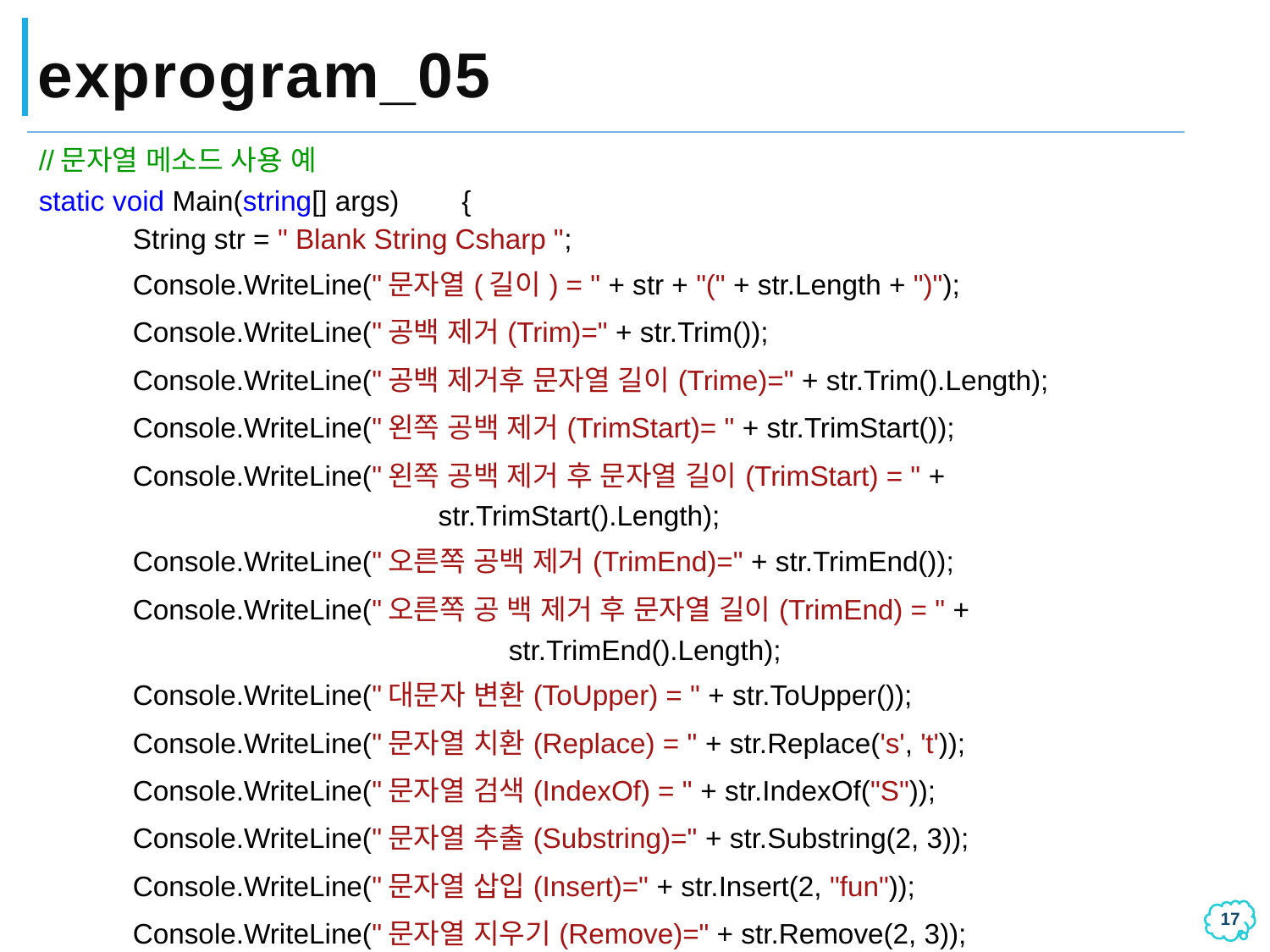

# exprogram_05
| //문자열 메소드 사용 예 static void Main(string[] args) { String str = " Blank String Csharp "; Console.WriteLine("문자열(길이) = " + str + "(" + str.Length + ")"); Console.WriteLine("공백 제거(Trim)=" + str.Trim()); Console.WriteLine("공백 제거후 문자열 길이(Trime)=" + str.Trim().Length); Console.WriteLine("왼쪽 공백 제거(TrimStart)= " + str.TrimStart()); Console.WriteLine("왼쪽 공백 제거 후 문자열 길이(TrimStart) = " + str.TrimStart().Length); Console.WriteLine("오른쪽 공백 제거(TrimEnd)=" + str.TrimEnd()); Console.WriteLine("오른쪽 공 백 제거 후 문자열 길이(TrimEnd) = " + str.TrimEnd().Length); Console.WriteLine("대문자 변환(ToUpper) = " + str.ToUpper()); Console.WriteLine("문자열 치환(Replace) = " + str.Replace('s', 't')); Console.WriteLine("문자열 검색(IndexOf) = " + str.IndexOf("S")); Console.WriteLine("문자열 추출(Substring)=" + str.Substring(2, 3)); Console.WriteLine("문자열 삽입(Insert)=" + str.Insert(2, "fun")); Console.WriteLine("문자열 지우기(Remove)=" + str.Remove(2, 3)); } |
| --- |
17